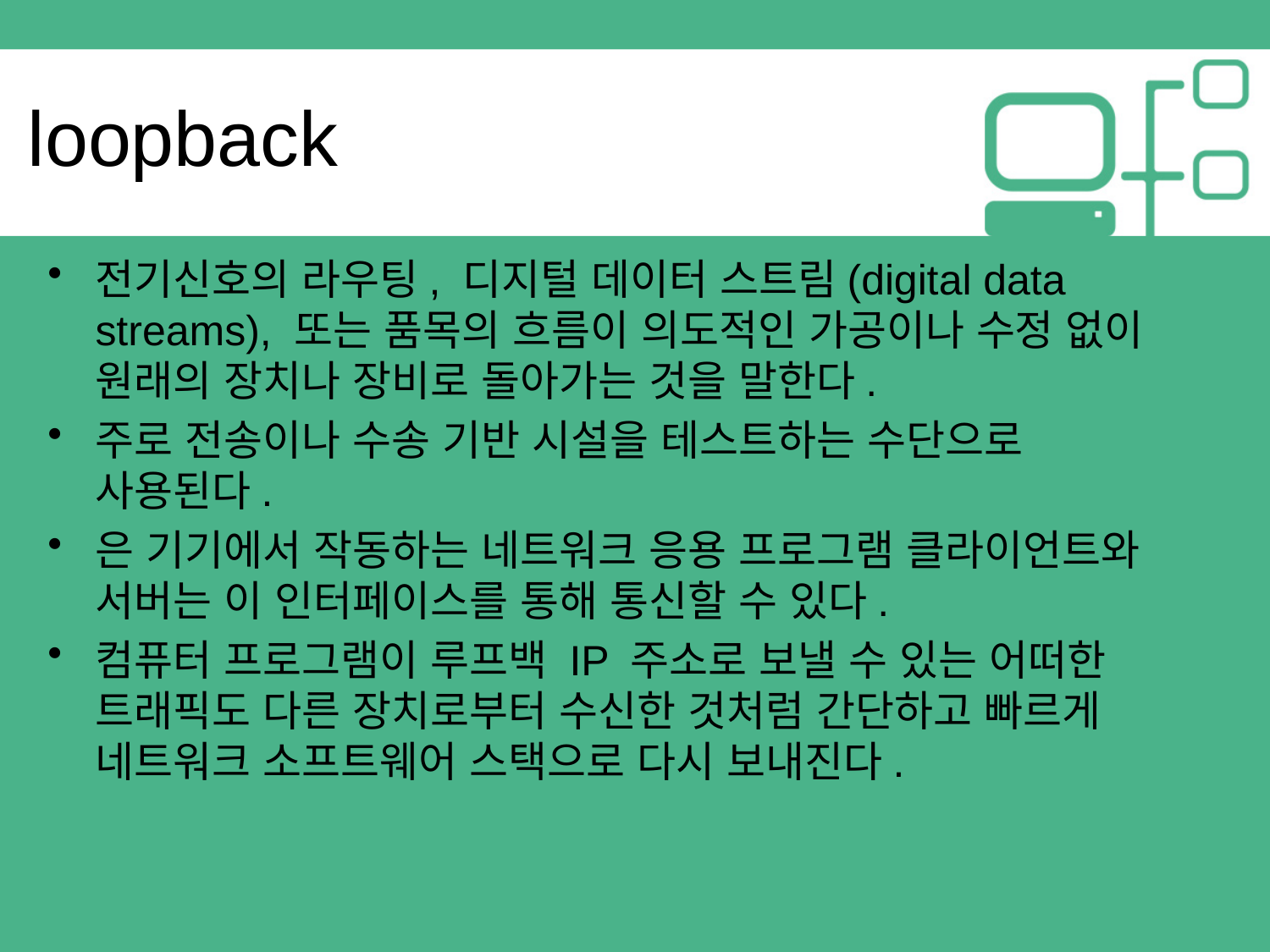

# loopback
전기신호의 라우팅, 디지털 데이터 스트림(digital data streams), 또는 품목의 흐름이 의도적인 가공이나 수정 없이 원래의 장치나 장비로 돌아가는 것을 말한다.
주로 전송이나 수송 기반 시설을 테스트하는 수단으로 사용된다.
은 기기에서 작동하는 네트워크 응용 프로그램 클라이언트와 서버는 이 인터페이스를 통해 통신할 수 있다.
컴퓨터 프로그램이 루프백 IP 주소로 보낼 수 있는 어떠한 트래픽도 다른 장치로부터 수신한 것처럼 간단하고 빠르게 네트워크 소프트웨어 스택으로 다시 보내진다.